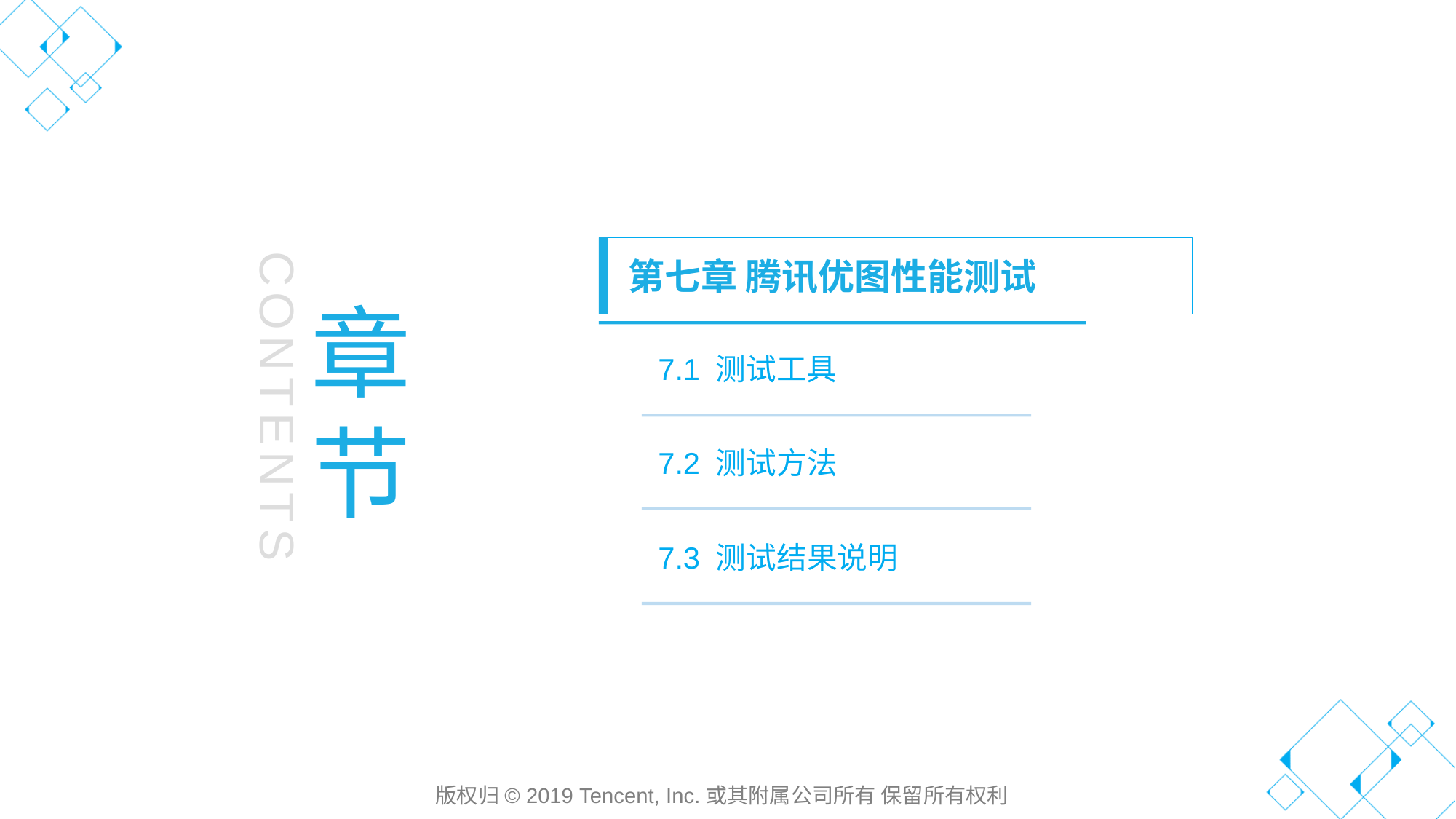

第七章 腾讯优图性能测试
章节

第一章 云计算发展历史
7.1 测试工具
CONTENTS

7.2 测试方法

7.3 测试结果说明